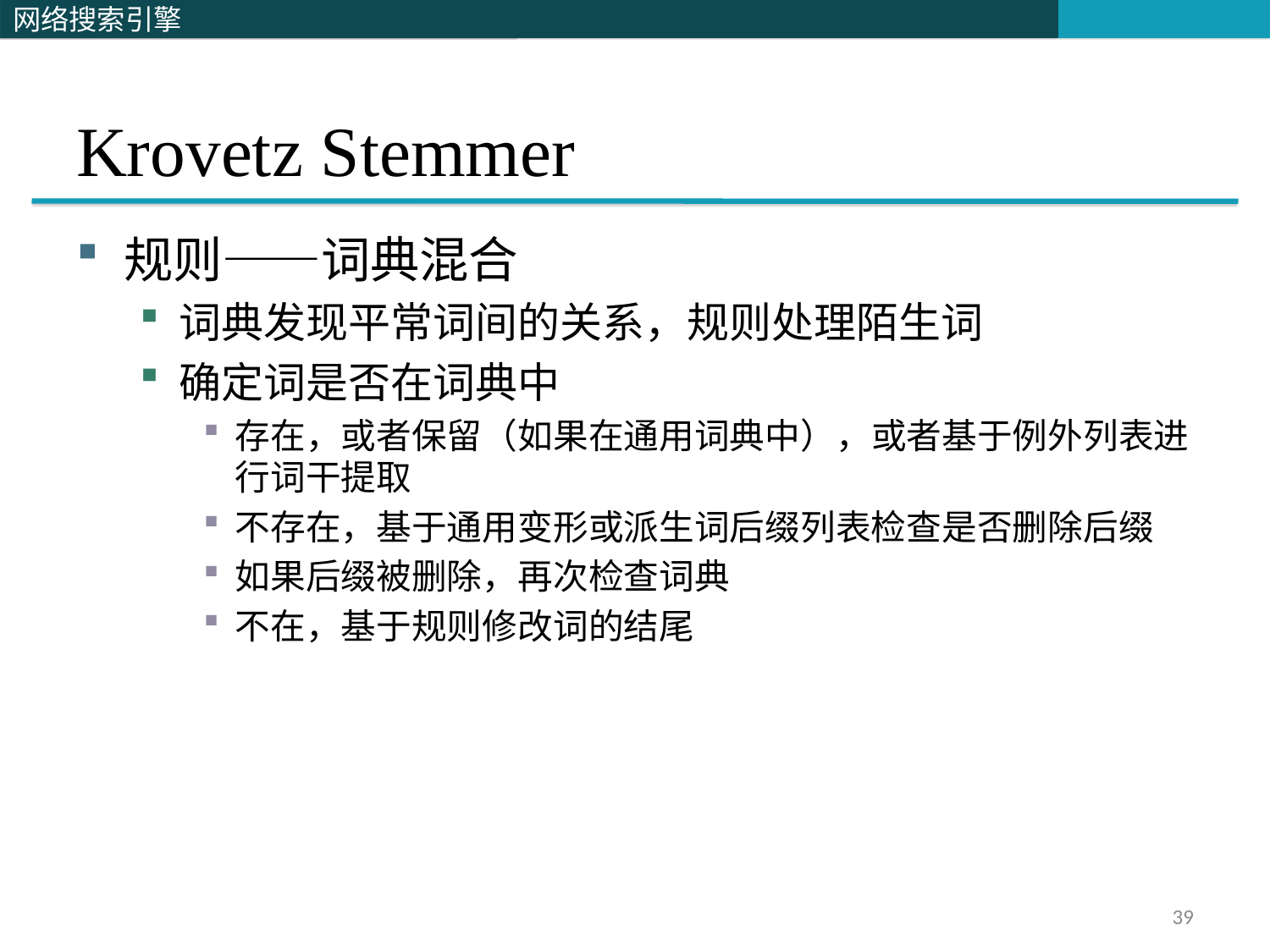

# Krovetz Stemmer
规则——词典混合
词典发现平常词间的关系，规则处理陌生词
确定词是否在词典中
存在，或者保留（如果在通用词典中），或者基于例外列表进行词干提取
不存在，基于通用变形或派生词后缀列表检查是否删除后缀
如果后缀被删除，再次检查词典
不在，基于规则修改词的结尾
39